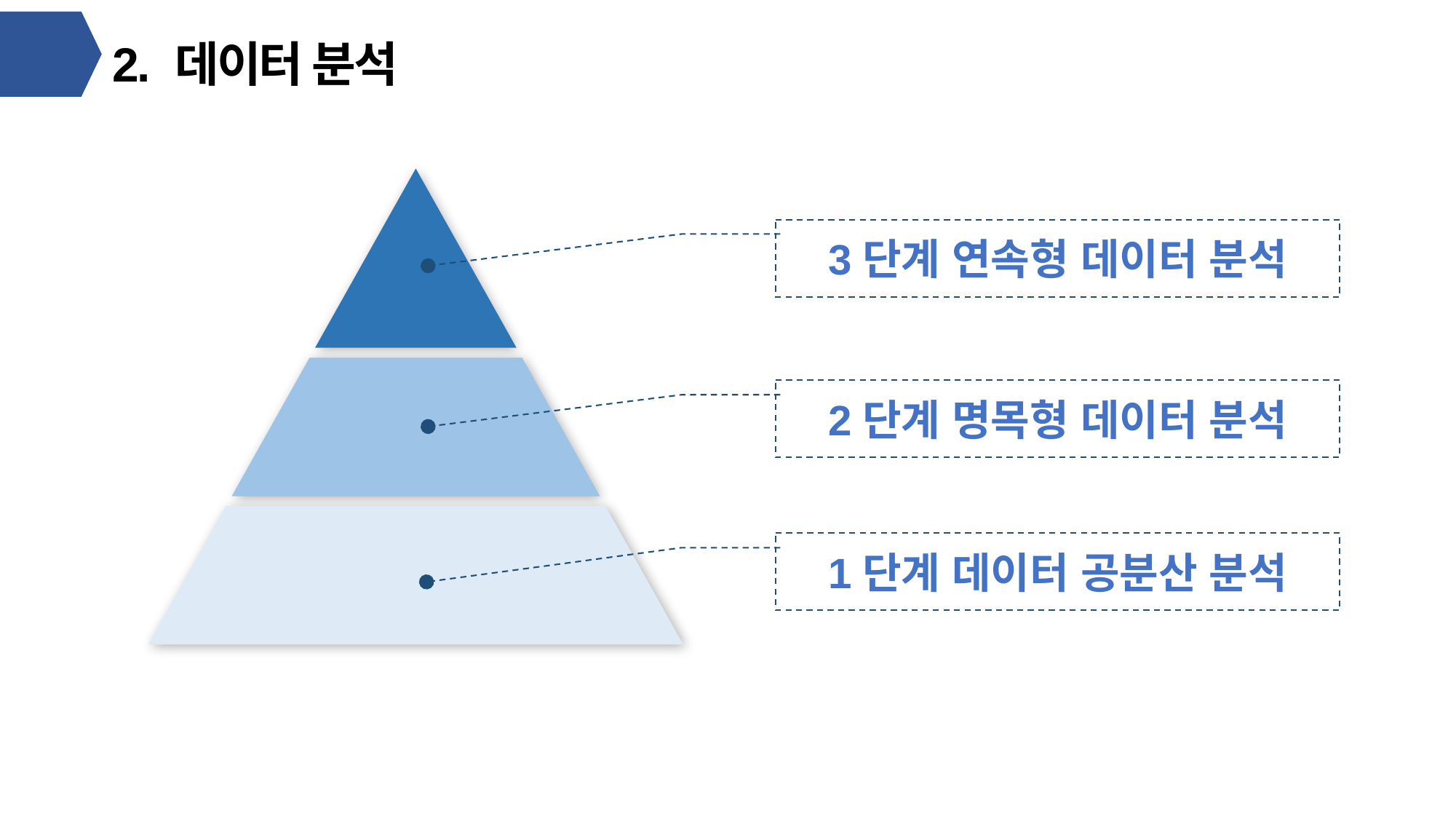

# 2. 데이터 분석

3단계 연속형 데이터 분석

2단계 명목형 데이터 분석

1단계 데이터 공분산 분석